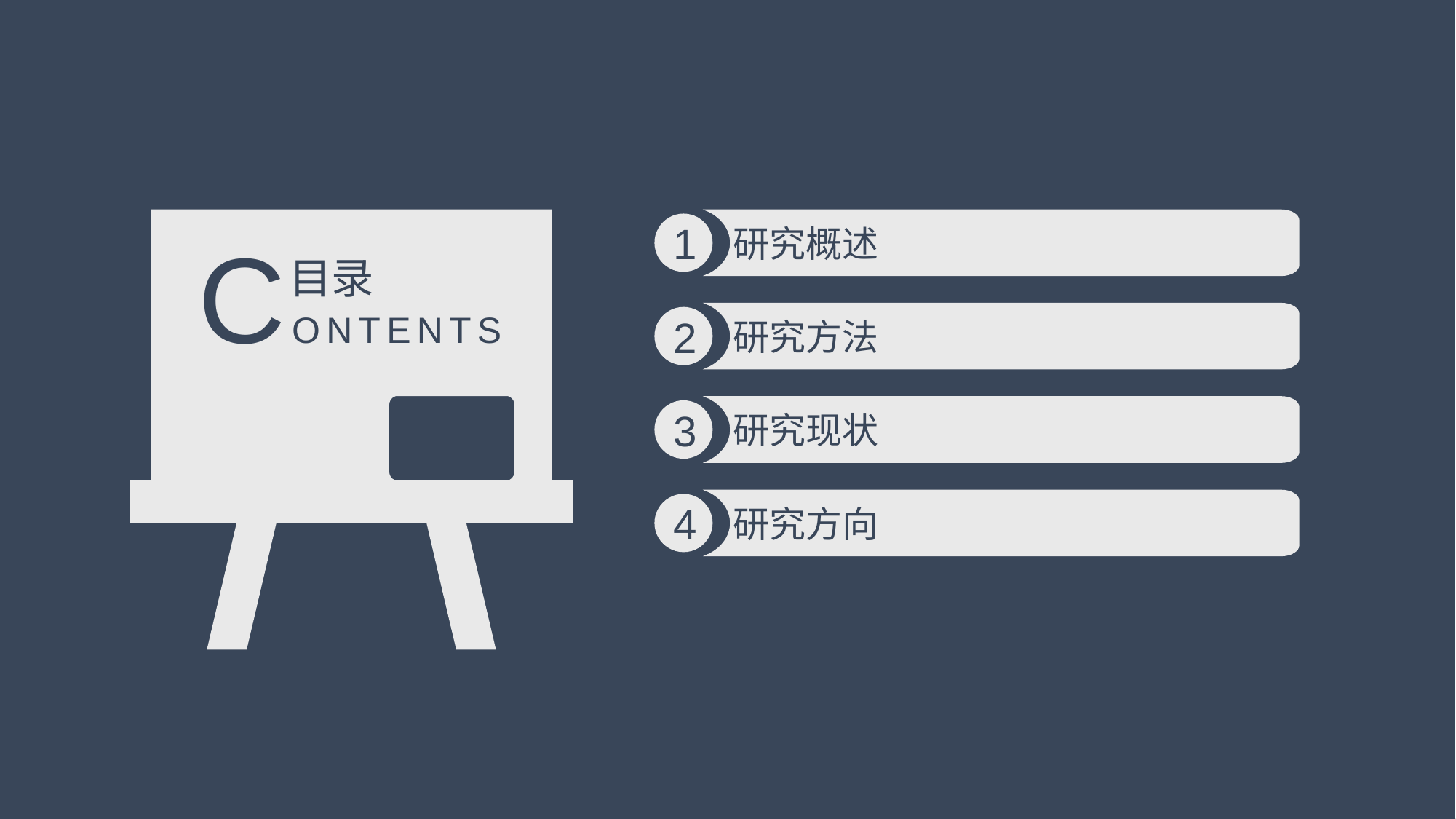

CONTENTS
目录
研究概述
1
研究方法
2
研究现状
3
研究方向
4